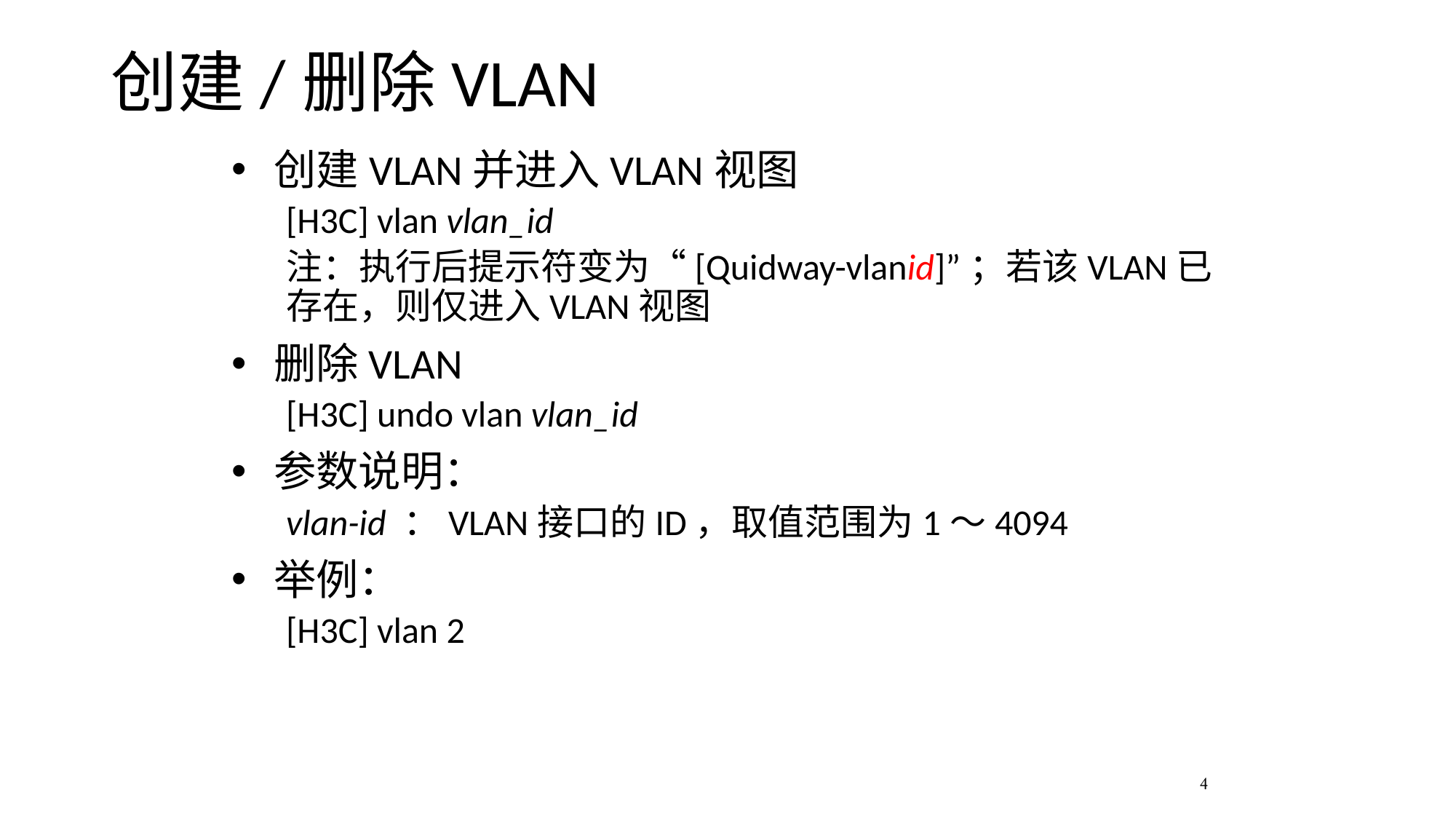

# 创建/删除VLAN
 创建VLAN并进入VLAN视图
[H3C] vlan vlan_id
注：执行后提示符变为“[Quidway-vlanid]”；若该VLAN已存在，则仅进入VLAN视图
 删除VLAN
[H3C] undo vlan vlan_id
 参数说明：
vlan-id ：VLAN接口的ID，取值范围为1～4094
 举例：
[H3C] vlan 2
4